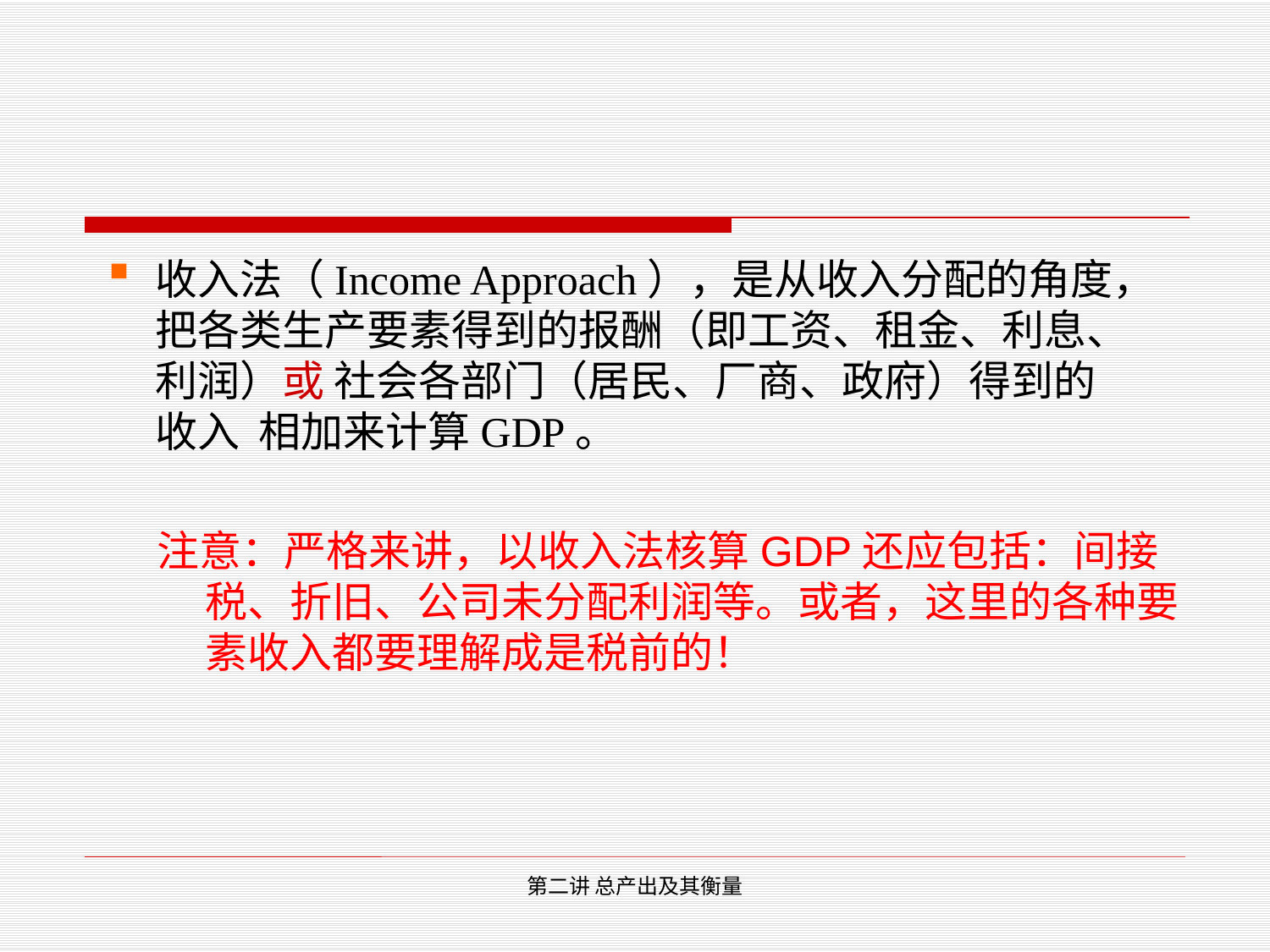

收入法（Income Approach），是从收入分配的角度，把各类生产要素得到的报酬（即工资、租金、利息、利润）或 社会各部门（居民、厂商、政府）得到的收入  相加来计算GDP。

注意：严格来讲，以收入法核算GDP还应包括：间接税、折旧、公司未分配利润等。或者，这里的各种要素收入都要理解成是税前的！
第二讲 总产出及其衡量